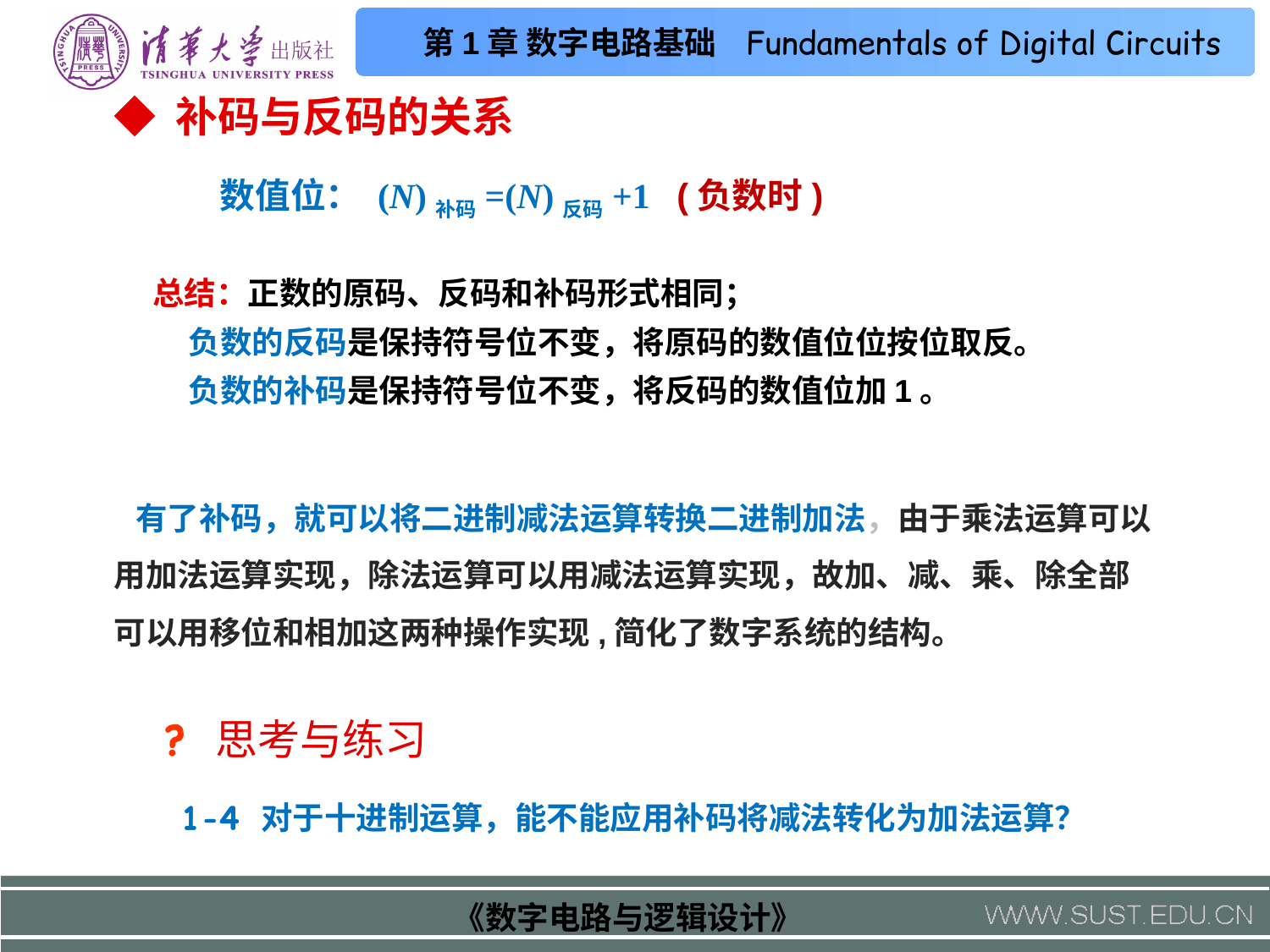

◆ 补码与反码的关系
数值位： (N)补码=(N)反码+1   (负数时)
 总结：正数的原码、反码和补码形式相同；
      负数的反码是保持符号位不变，将原码的数值位位按位取反。
      负数的补码是保持符号位不变，将反码的数值位加1。
  有了补码，就可以将二进制减法运算转换二进制加法，由于乘法运算可以用加法运算实现，除法运算可以用减法运算实现，故加、减、乘、除全部可以用移位和相加这两种操作实现,简化了数字系统的结构。
? 思考与练习
1-4 对于十进制运算，能不能应用补码将减法转化为加法运算？